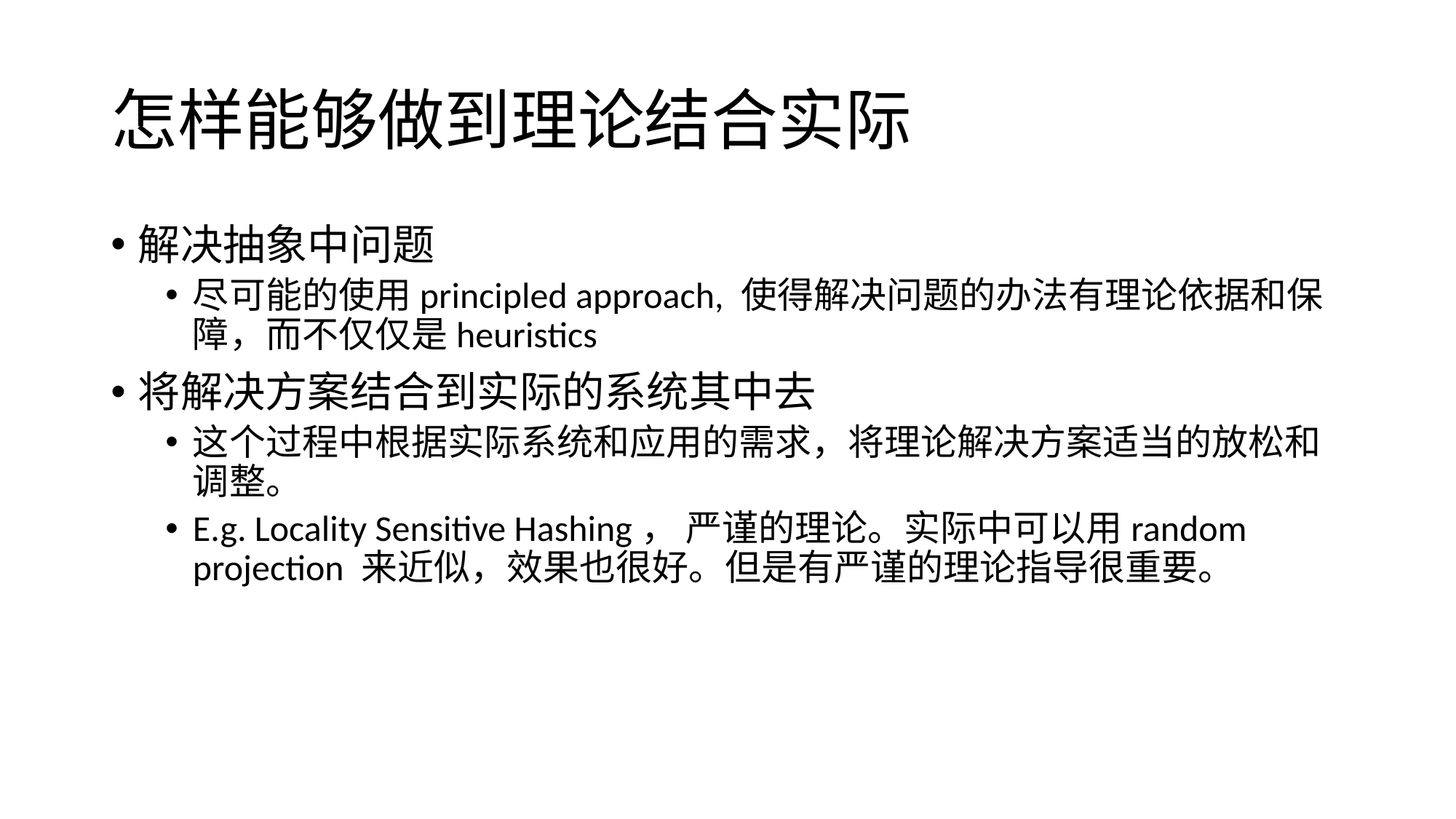

# 怎样能够做到理论结合实际
解决抽象中问题
尽可能的使用principled approach, 使得解决问题的办法有理论依据和保障，而不仅仅是heuristics
将解决方案结合到实际的系统其中去
这个过程中根据实际系统和应用的需求，将理论解决方案适当的放松和调整。
E.g. Locality Sensitive Hashing， 严谨的理论。实际中可以用random projection 来近似，效果也很好。但是有严谨的理论指导很重要。